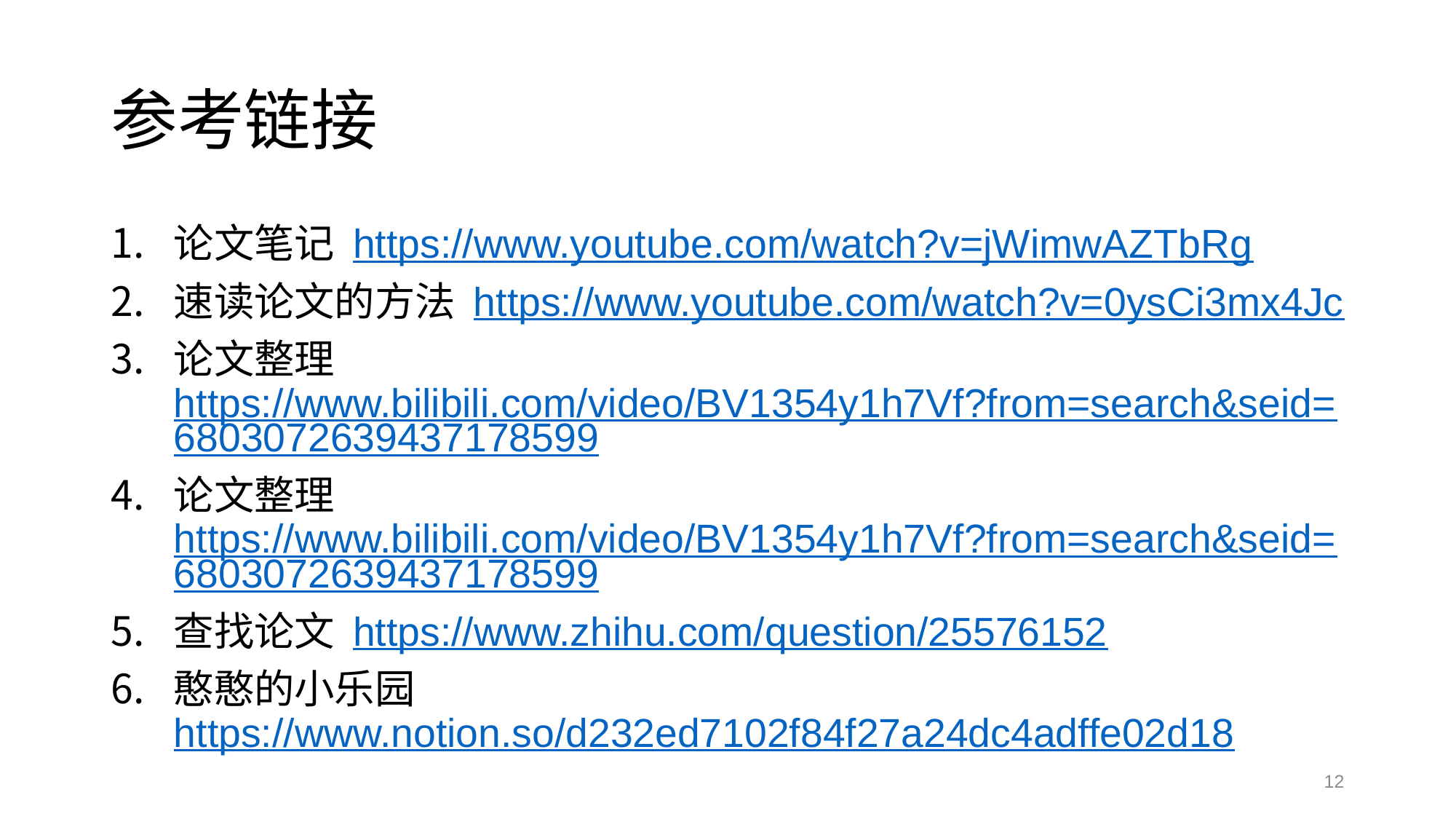

# 参考链接
论文笔记 https://www.youtube.com/watch?v=jWimwAZTbRg
速读论文的方法 https://www.youtube.com/watch?v=0ysCi3mx4Jc
论文整理https://www.bilibili.com/video/BV1354y1h7Vf?from=search&seid=6803072639437178599
论文整理 https://www.bilibili.com/video/BV1354y1h7Vf?from=search&seid=6803072639437178599
查找论文 https://www.zhihu.com/question/25576152
憨憨的小乐园 https://www.notion.so/d232ed7102f84f27a24dc4adffe02d18
12